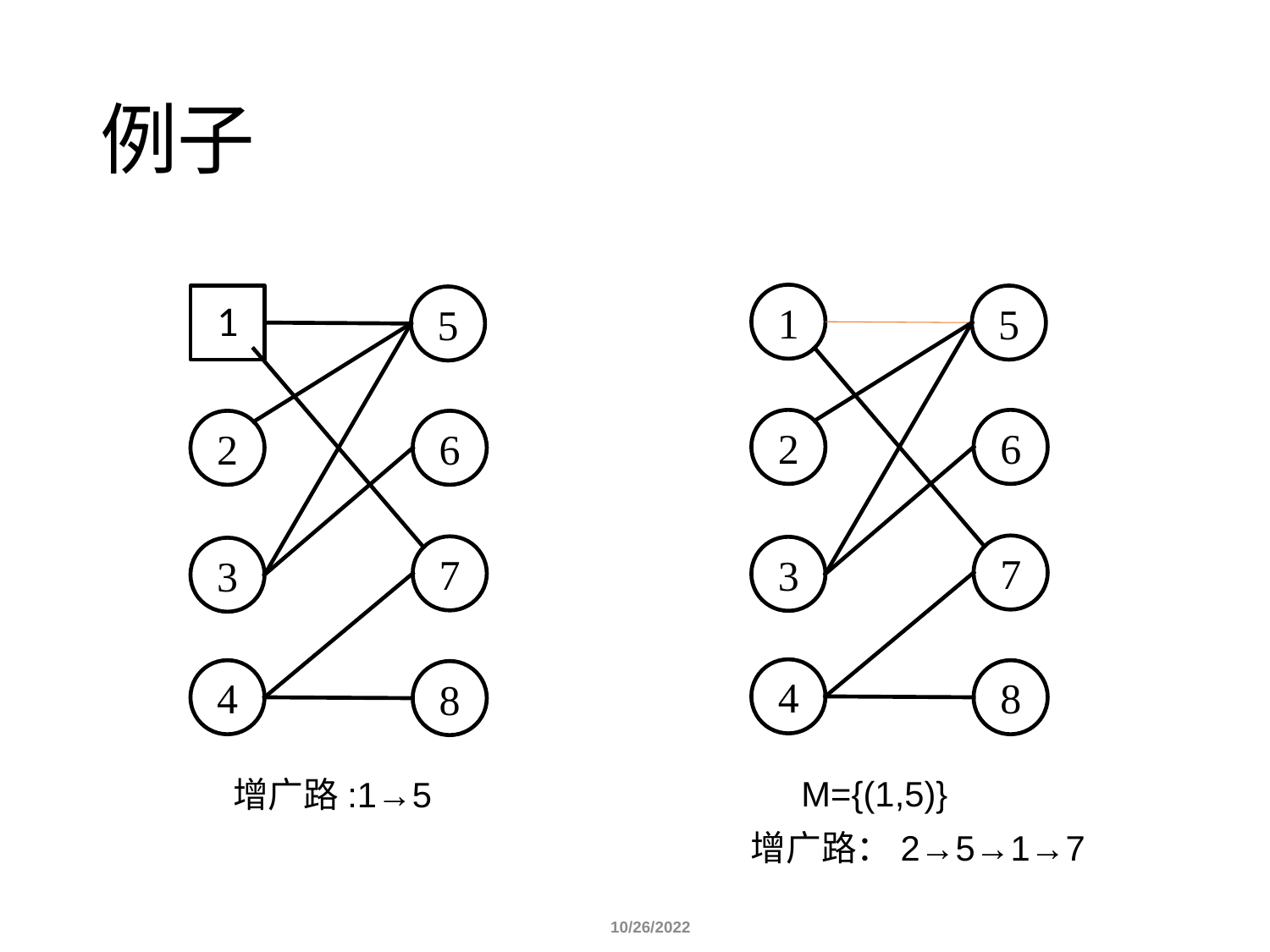

# 例子
1
1
5
5
2
6
2
6
7
7
3
3
4
4
8
8
M={(1,5)}
增广路:1→5
增广路：2→5→1→7
		 				            10/26/2022